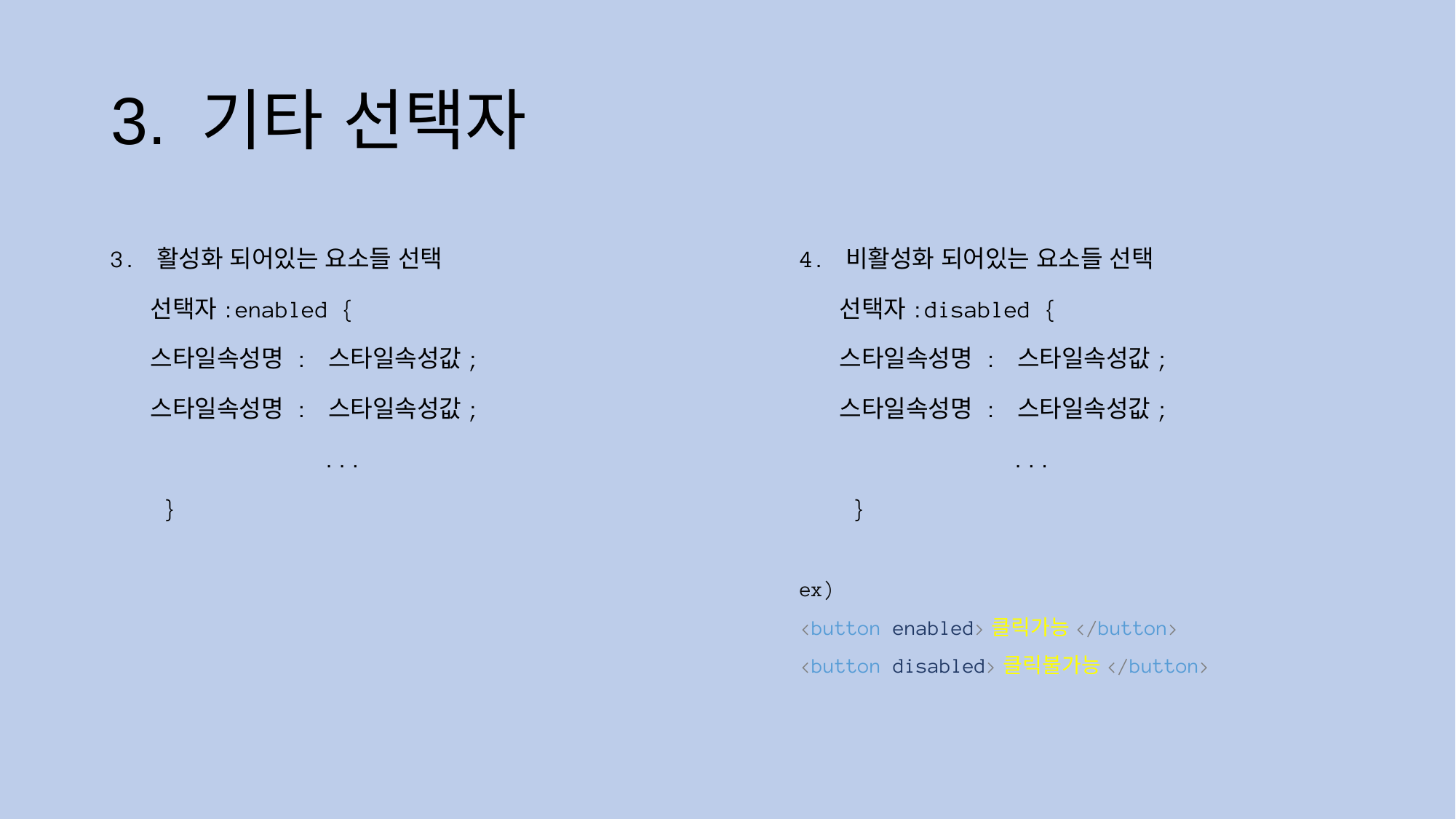

# 3. 기타 선택자
3. 활성화 되어있는 요소들 선택
     선택자:enabled {
     스타일속성명 : 스타일속성값;
     스타일속성명 : 스타일속성값;
                ...
    }

4. 비활성화 되어있는 요소들 선택
     선택자:disabled {
     스타일속성명 : 스타일속성값;
     스타일속성명 : 스타일속성값;
                ...
    }

ex)
<button enabled>클릭가능</button>
<button disabled>클릭불가능</button>